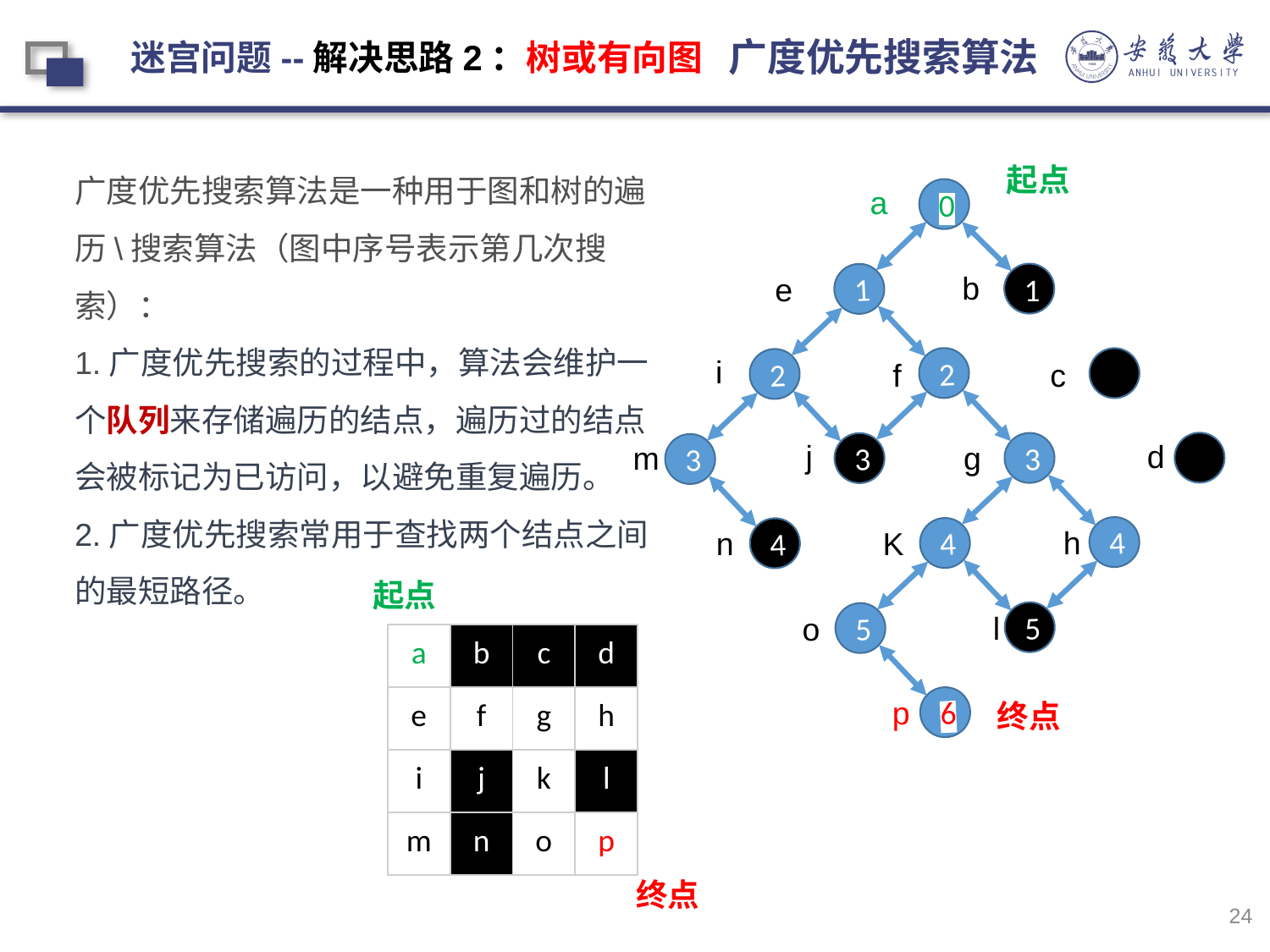

广度优先搜索算法
迷宫问题--解决思路2：树或有向图
广度优先搜索算法是一种用于图和树的遍历\搜索算法（图中序号表示第几次搜索）：
1.广度优先搜索的过程中，算法会维护一个队列来存储遍历的结点，遍历过的结点会被标记为已访问，以避免重复遍历。
2.广度优先搜索常用于查找两个结点之间的最短路径。
起点
E
a

0

1
3
2
1
5
4
3
6
5
4
2
4
3
b
e
i
f
c
d
j
m
g
h
K
n
起点
l
o
| a | b | c | d |
| --- | --- | --- | --- |
| e | f | g | h |
| i | j | k | l |
| m | n | o | p |
p
终点
终点
24